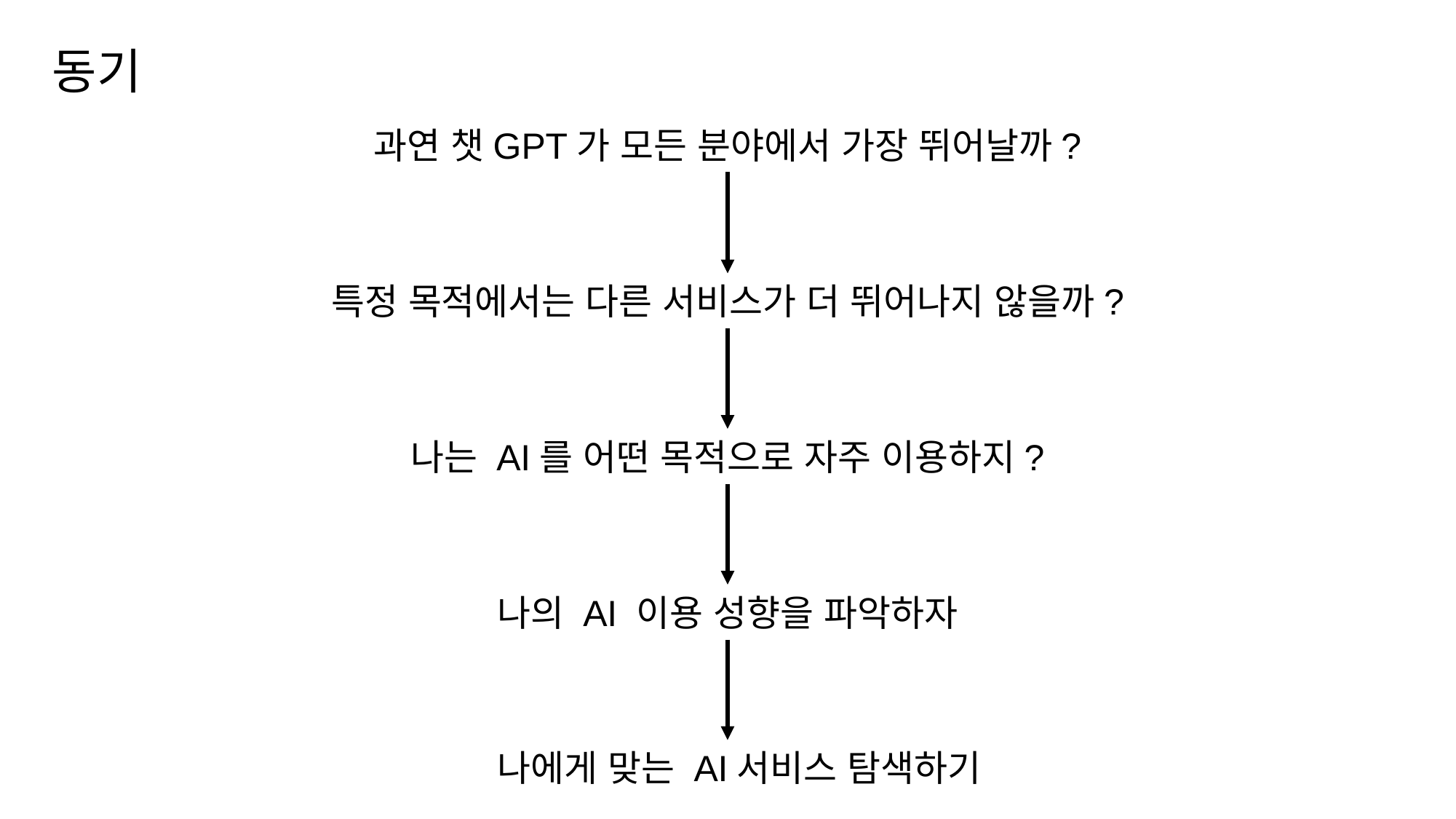

동기
과연 챗GPT가 모든 분야에서 가장 뛰어날까?
특정 목적에서는 다른 서비스가 더 뛰어나지 않을까?
나는 AI를 어떤 목적으로 자주 이용하지?
나의 AI 이용 성향을 파악하자
나에게 맞는 AI서비스 탐색하기